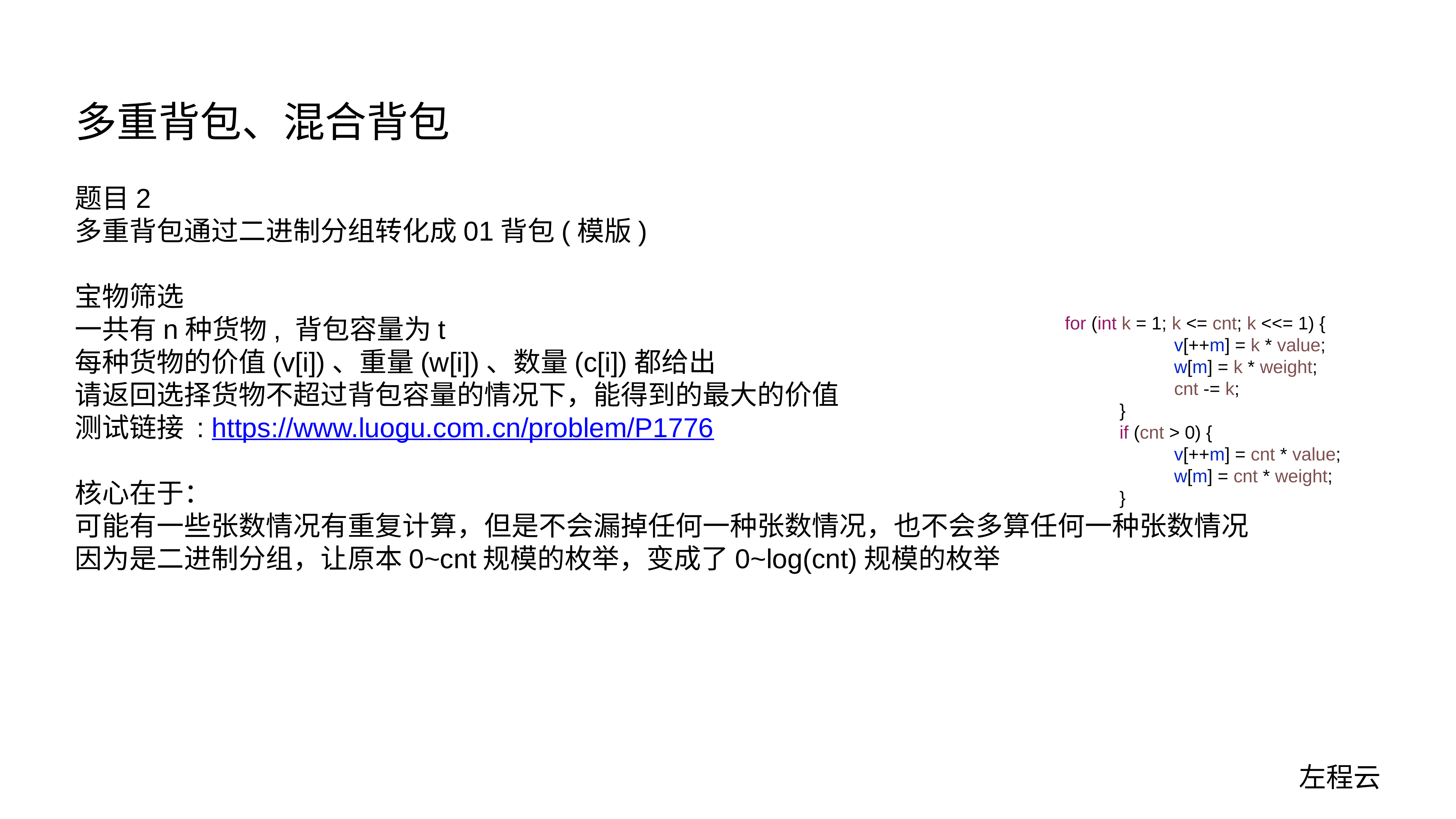

# 多重背包、混合背包
题目2
多重背包通过二进制分组转化成01背包(模版)

宝物筛选
一共有n种货物, 背包容量为t
每种货物的价值(v[i])、重量(w[i])、数量(c[i])都给出
请返回选择货物不超过背包容量的情况下，能得到的最大的价值
测试链接 : https://www.luogu.com.cn/problem/P1776

核心在于：
可能有一些张数情况有重复计算，但是不会漏掉任何一种张数情况，也不会多算任何一种张数情况
因为是二进制分组，让原本0~cnt规模的枚举，变成了0~log(cnt)规模的枚举
			for (int k = 1; k <= cnt; k <<= 1) {
					v[++m] = k * value;
					w[m] = k * weight;
					cnt -= k;
				}
				if (cnt > 0) {
					v[++m] = cnt * value;
					w[m] = cnt * weight;
				}
左程云